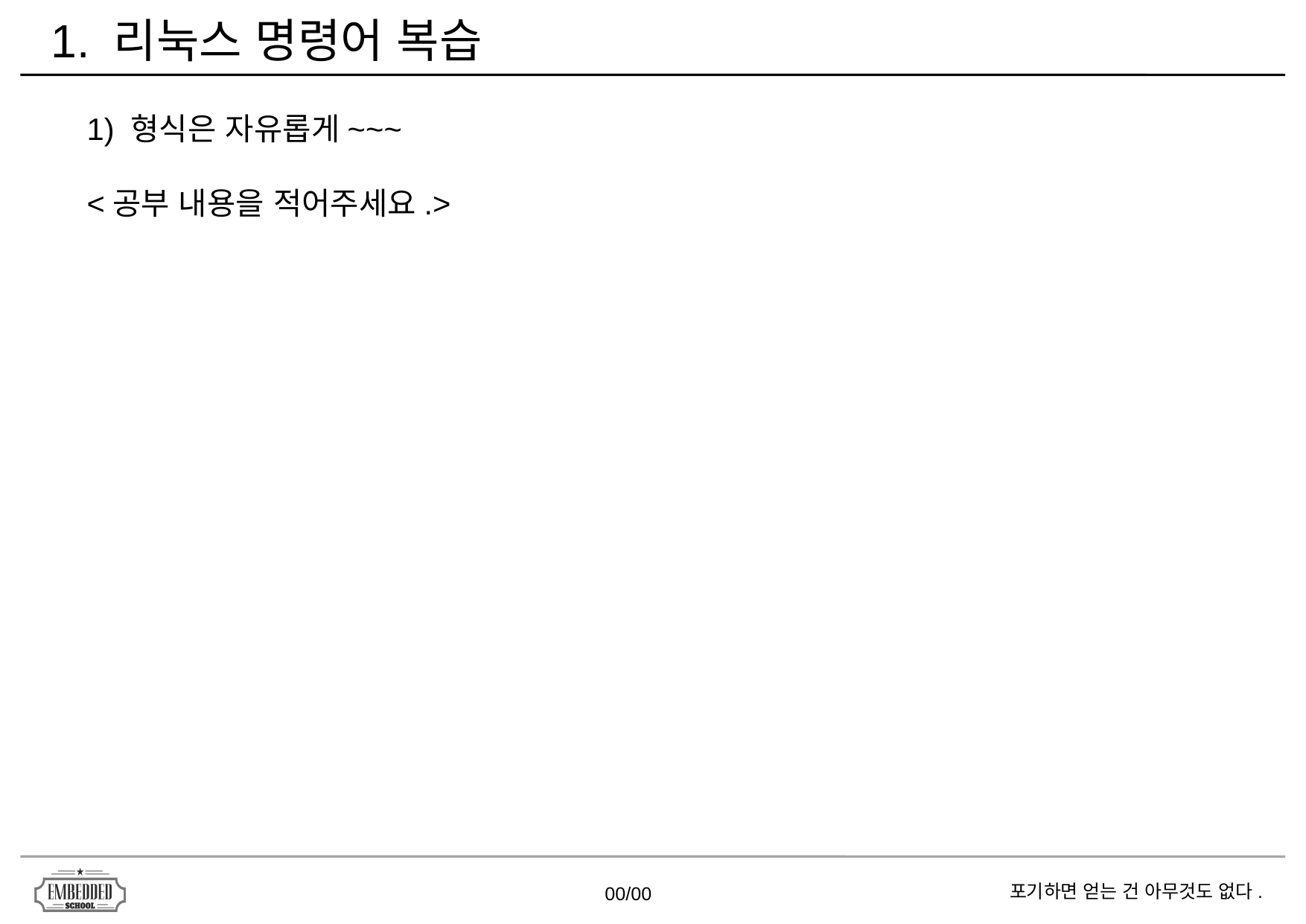

1. 리눅스 명령어 복습
1) 형식은 자유롭게~~~

<공부 내용을 적어주세요.>
00/00